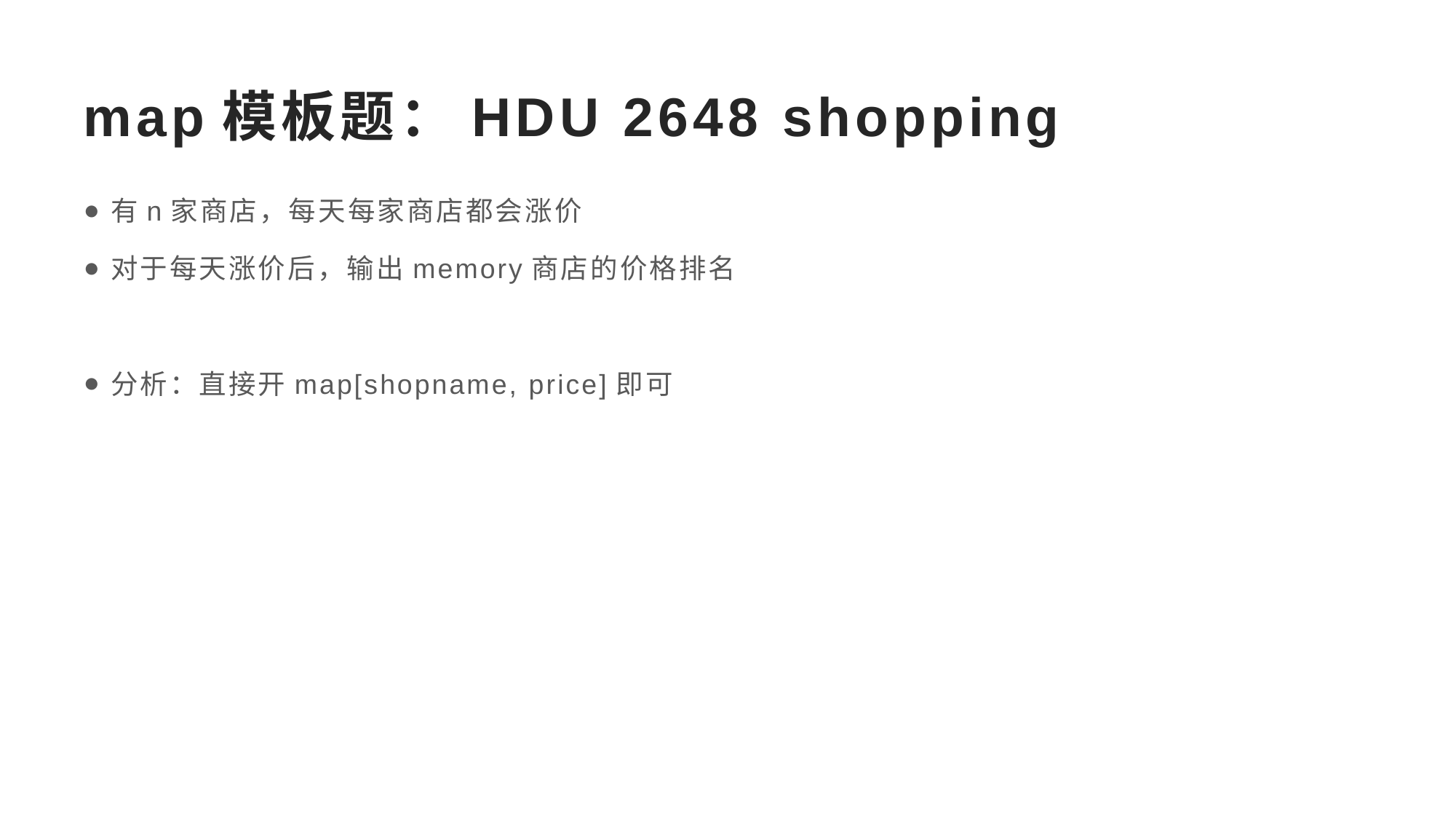

# map模板题：HDU 2648 shopping
有n家商店，每天每家商店都会涨价
对于每天涨价后，输出memory商店的价格排名

分析：直接开map[shopname, price]即可